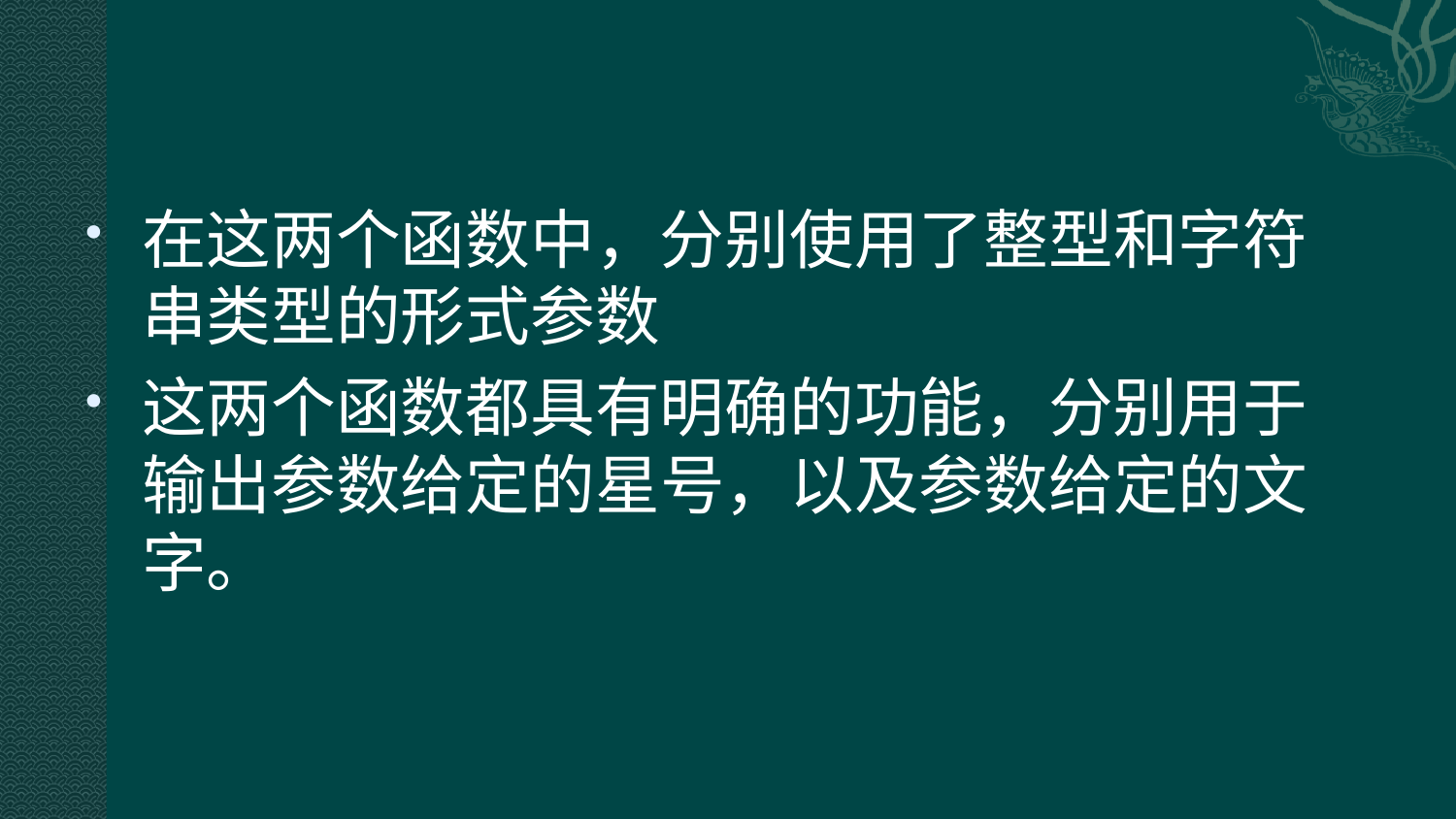

#
在这两个函数中，分别使用了整型和字符串类型的形式参数
这两个函数都具有明确的功能，分别用于输出参数给定的星号，以及参数给定的文字。